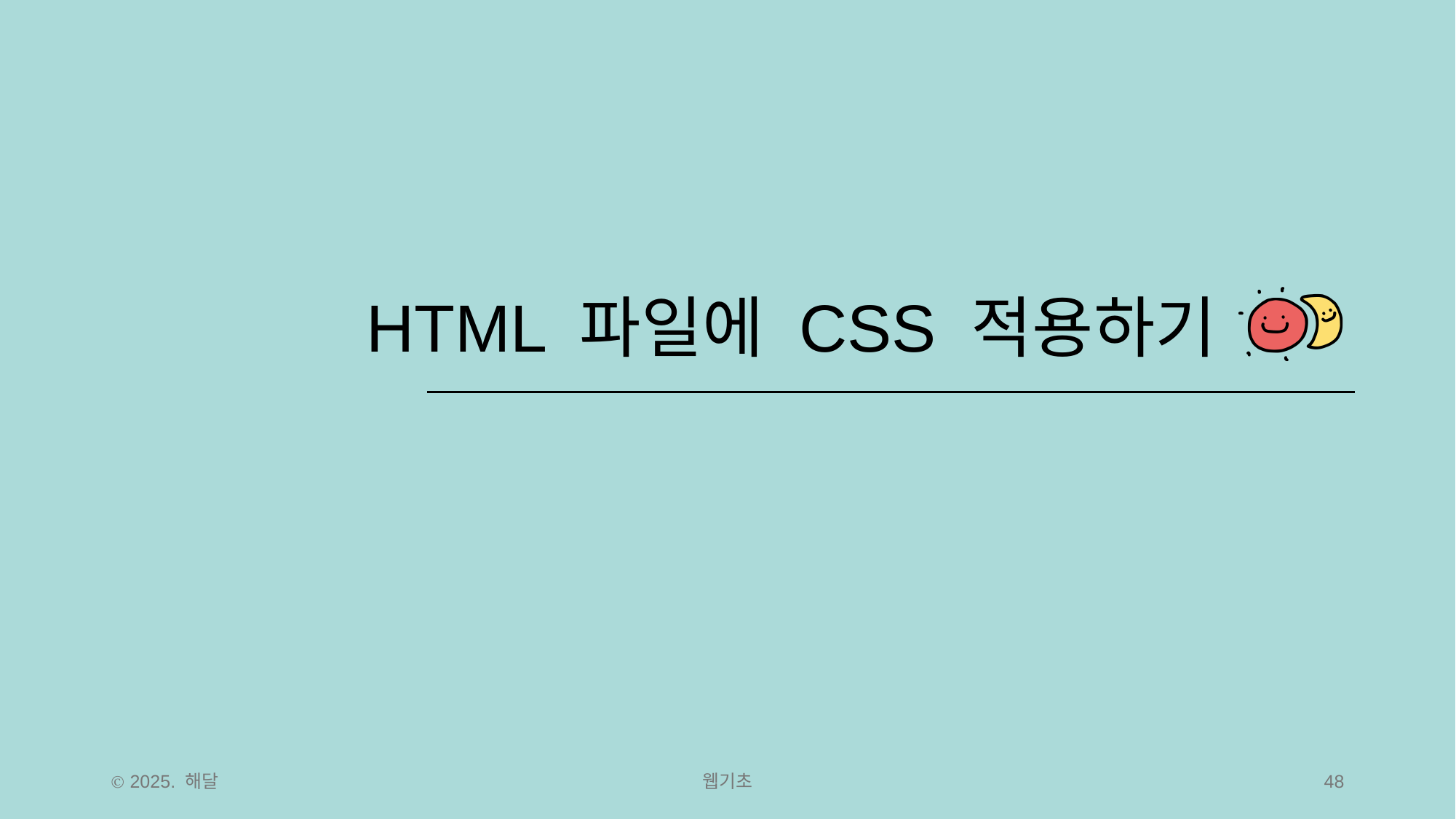

# HTML 파일에 CSS 적용하기
Ⓒ 2025. 해달
웹기초
48